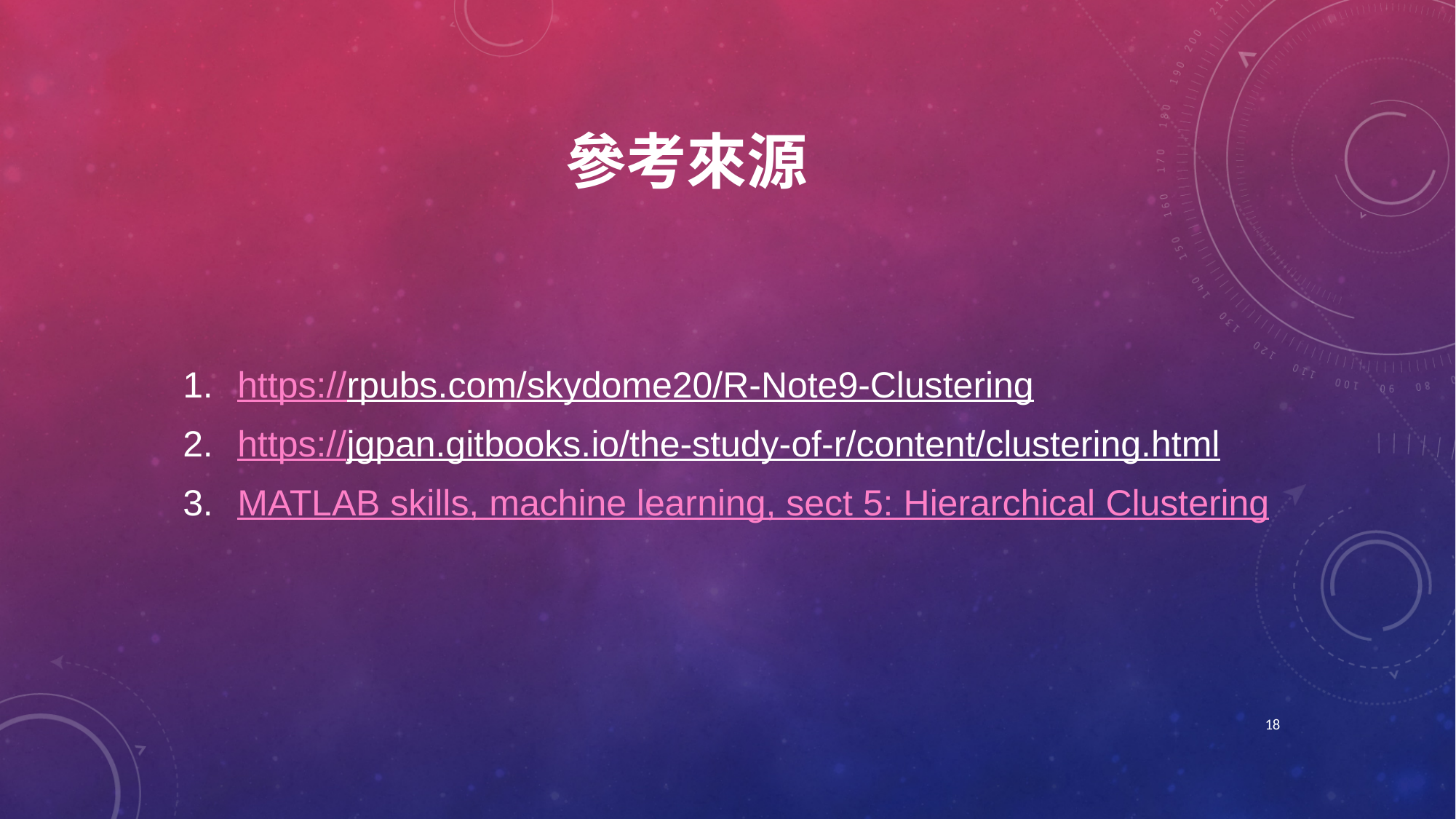

# 參考來源
https://rpubs.com/skydome20/R-Note9-Clustering
https://jgpan.gitbooks.io/the-study-of-r/content/clustering.html
MATLAB skills, machine learning, sect 5: Hierarchical Clustering
18